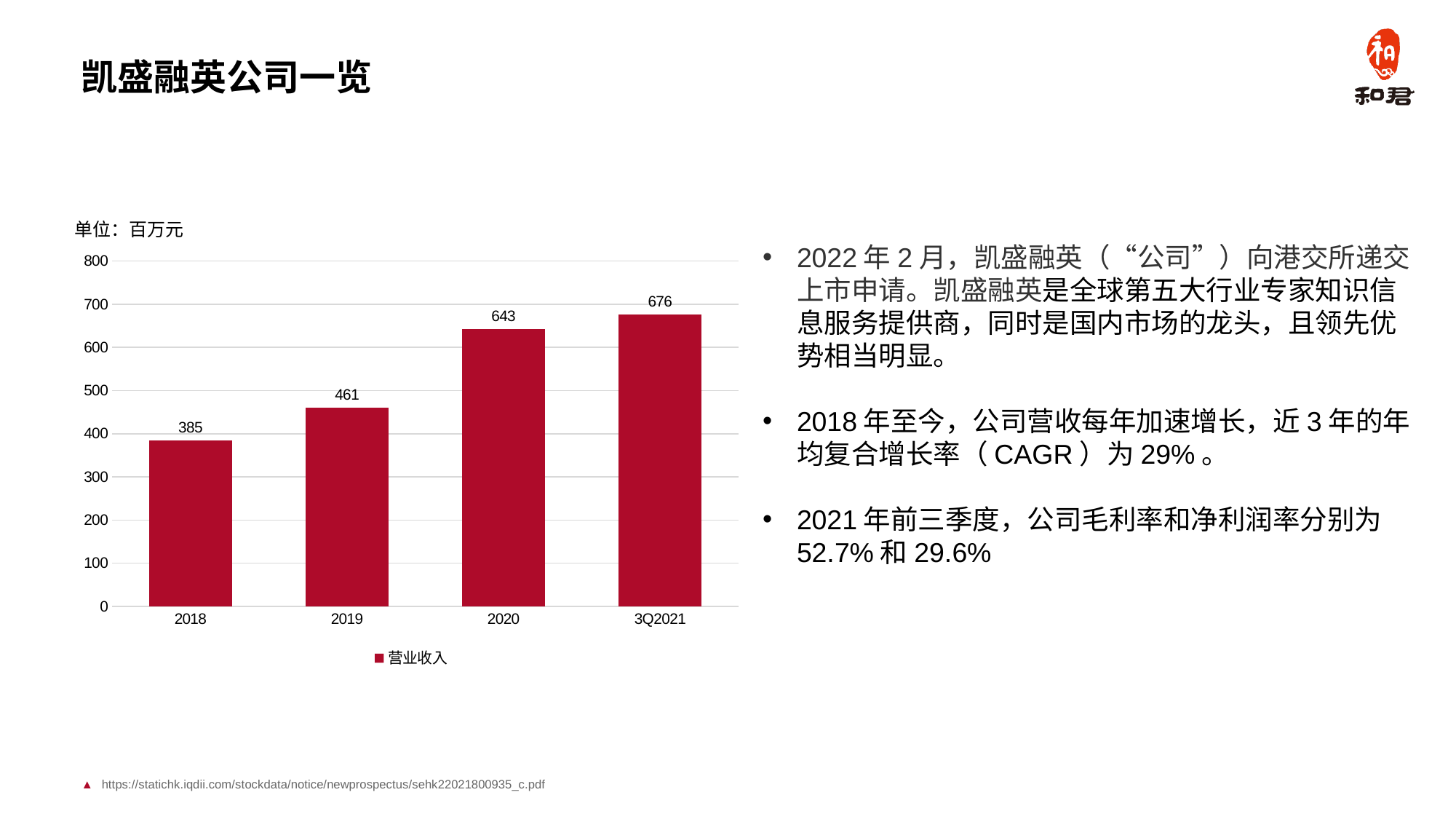

# 凯盛融英公司一览

### Chart: 单位：百万元

| Category | 营业收入 |
|---|---|
| 2018 | 385.0 |
| 2019 | 461.0 |
| 2020 | 643.0 |
| 3Q2021 | 676.0 |
2022年2月，凯盛融英（“公司”）向港交所递交上市申请。凯盛融英是全球第五大行业专家知识信息服务提供商，同时是国内市场的龙头，且领先优势相当明显。

2018年至今，公司营收每年加速增长，近3年的年均复合增长率（CAGR）为29%。

2021年前三季度，公司毛利率和净利润率分别为52.7%和29.6%

https://statichk.iqdii.com/stockdata/notice/newprospectus/sehk22021800935_c.pdf